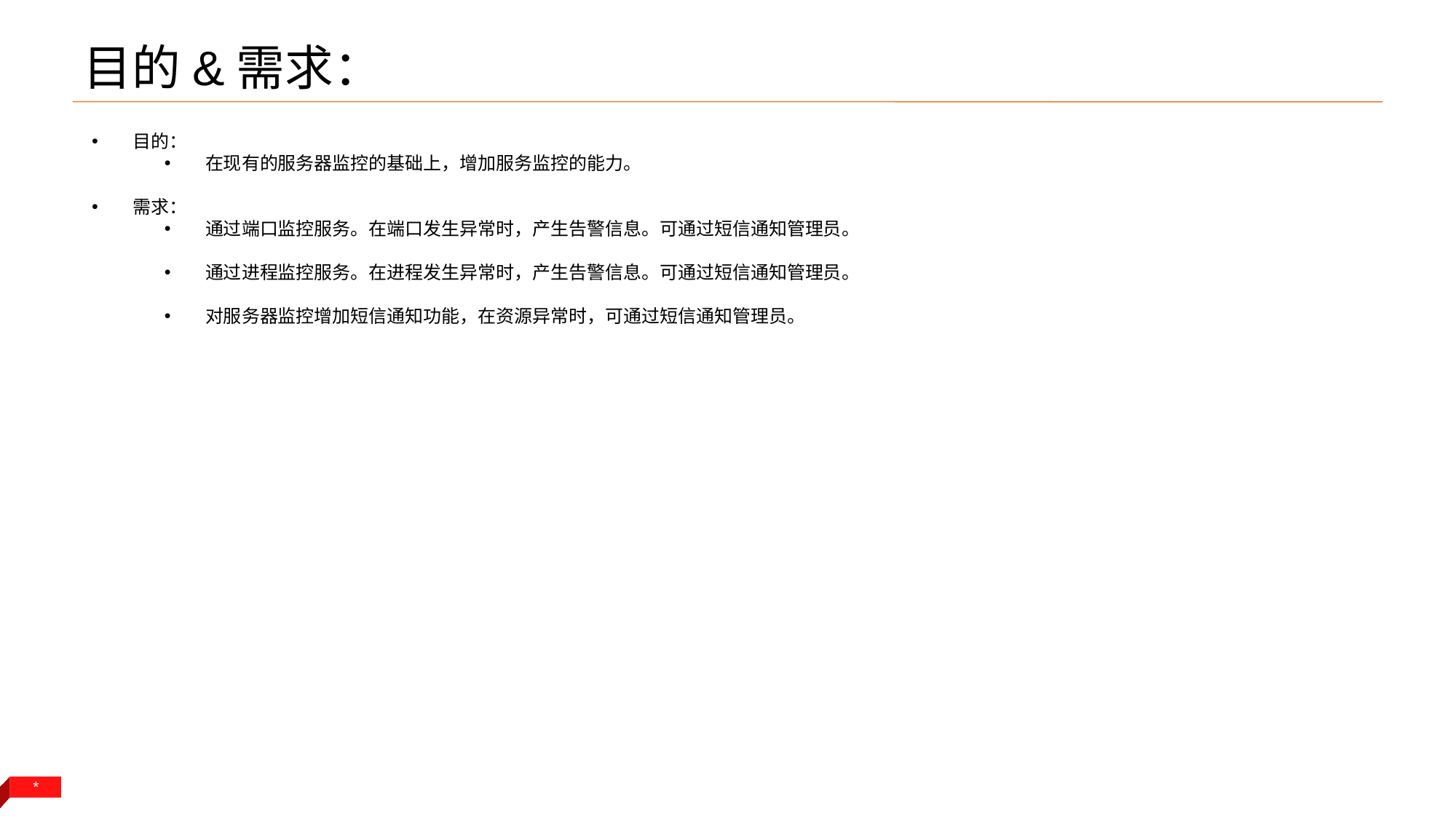

# 目的&需求：

目的：
在现有的服务器监控的基础上，增加服务监控的能力。

需求：
通过端口监控服务。在端口发生异常时，产生告警信息。可通过短信通知管理员。

通过进程监控服务。在进程发生异常时，产生告警信息。可通过短信通知管理员。

对服务器监控增加短信通知功能，在资源异常时，可通过短信通知管理员。
*